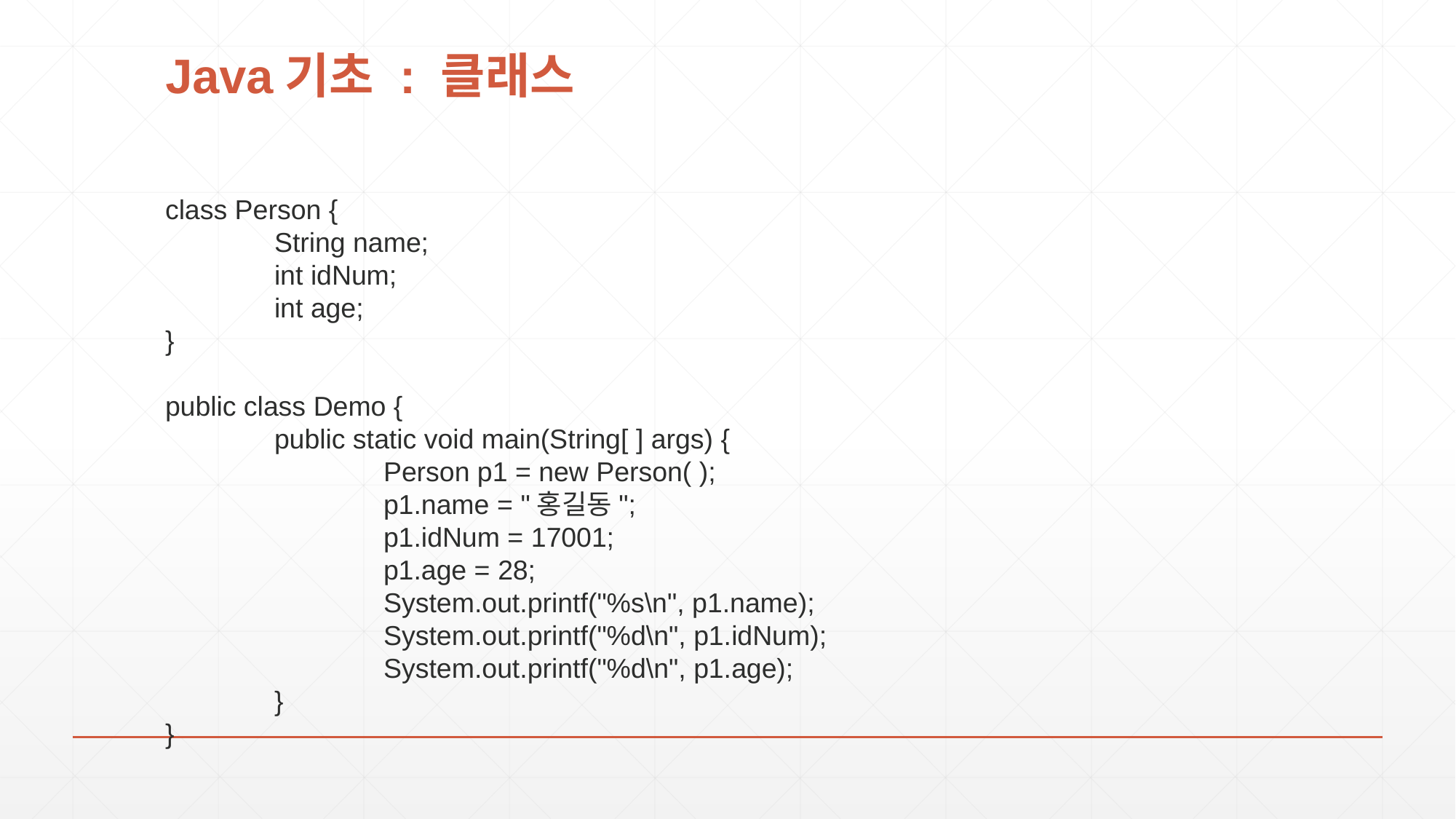

# Java기초 : 클래스
class Person {
	String name;
	int idNum;
	int age;
}

public class Demo {
	public static void main(String[ ] args) {
		Person p1 = new Person( );
		p1.name = "홍길동";
		p1.idNum = 17001;
		p1.age = 28;
		System.out.printf("%s\n", p1.name);
		System.out.printf("%d\n", p1.idNum);
		System.out.printf("%d\n", p1.age);
	}
}